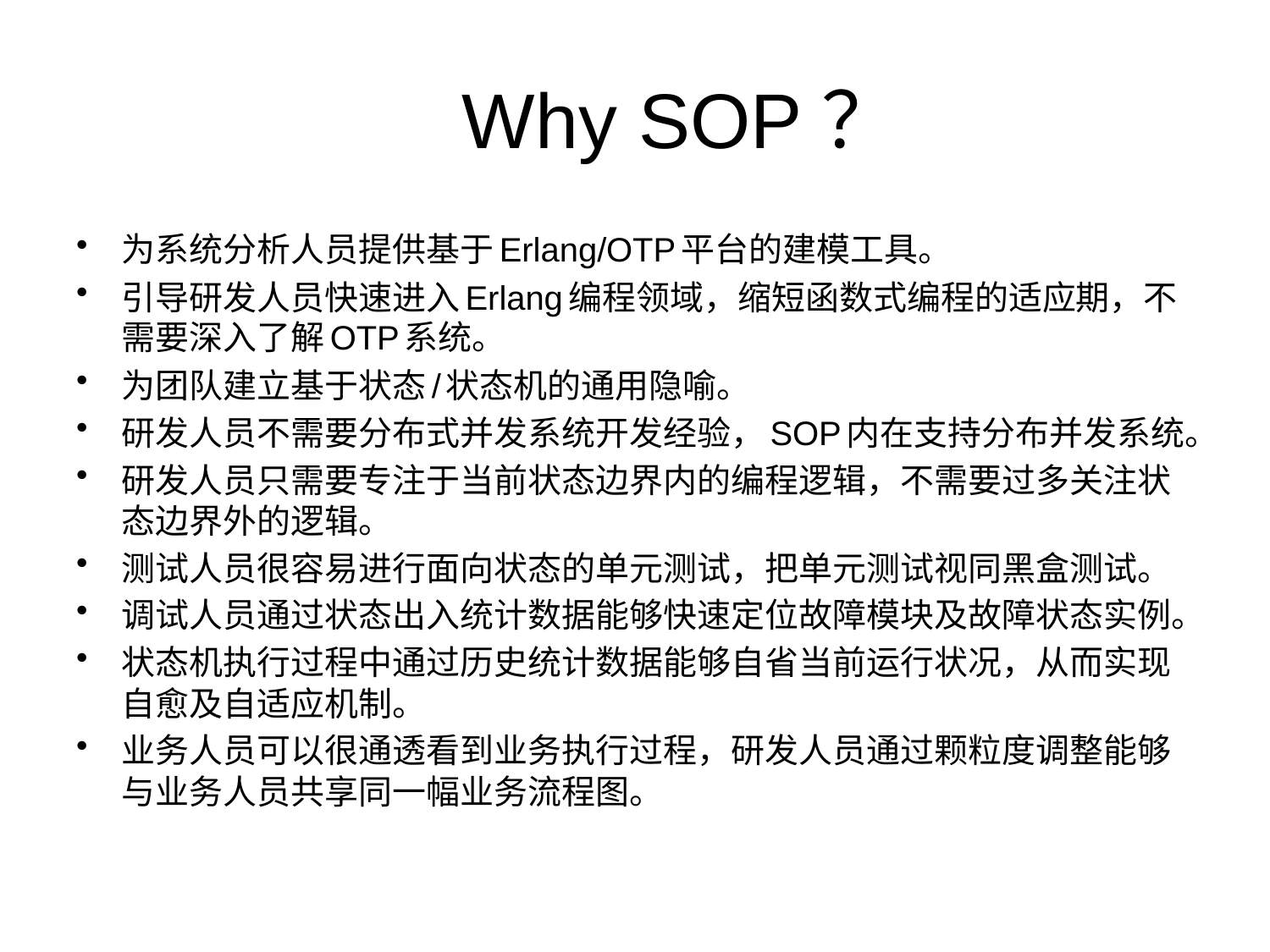

# Why SOP？
为系统分析人员提供基于Erlang/OTP平台的建模工具。
引导研发人员快速进入Erlang编程领域，缩短函数式编程的适应期，不需要深入了解OTP系统。
为团队建立基于状态/状态机的通用隐喻。
研发人员不需要分布式并发系统开发经验，SOP内在支持分布并发系统。
研发人员只需要专注于当前状态边界内的编程逻辑，不需要过多关注状态边界外的逻辑。
测试人员很容易进行面向状态的单元测试，把单元测试视同黑盒测试。
调试人员通过状态出入统计数据能够快速定位故障模块及故障状态实例。
状态机执行过程中通过历史统计数据能够自省当前运行状况，从而实现自愈及自适应机制。
业务人员可以很通透看到业务执行过程，研发人员通过颗粒度调整能够与业务人员共享同一幅业务流程图。